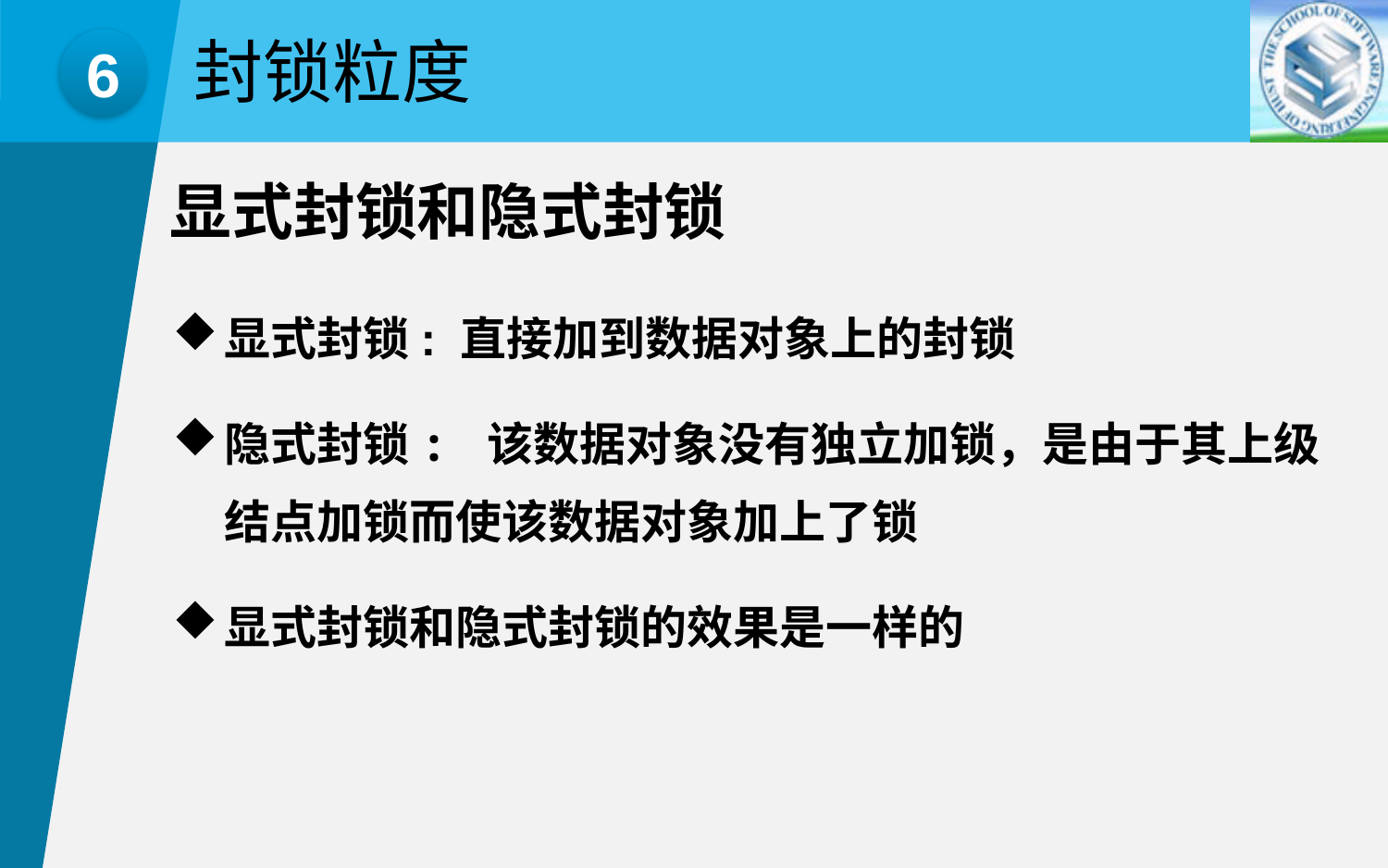

封锁粒度
6
显式封锁和隐式封锁
显式封锁: 直接加到数据对象上的封锁
隐式封锁: 该数据对象没有独立加锁，是由于其上级结点加锁而使该数据对象加上了锁
显式封锁和隐式封锁的效果是一样的